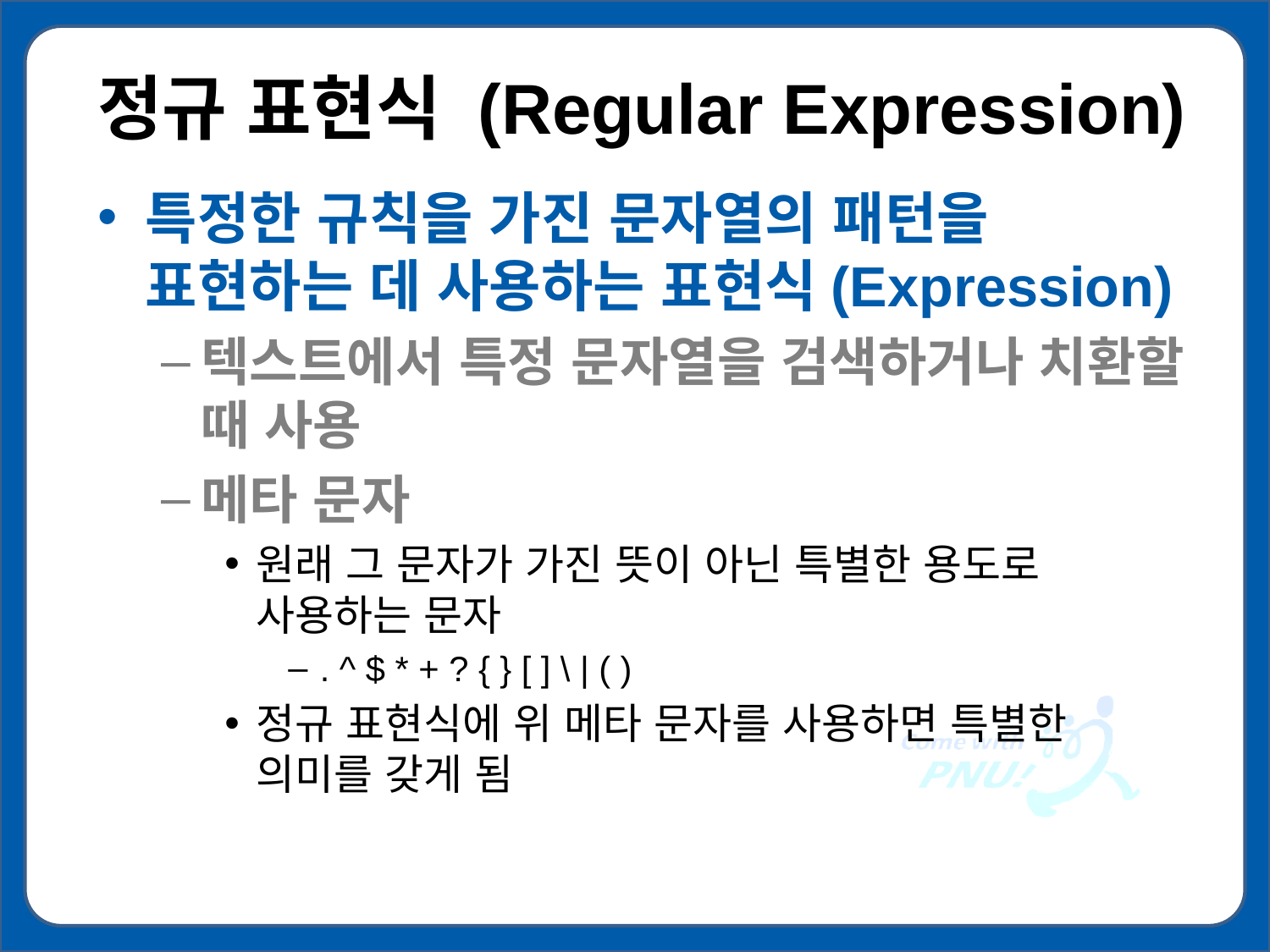

# 정규 표현식 (Regular Expression)
특정한 규칙을 가진 문자열의 패턴을 표현하는 데 사용하는 표현식(Expression)
텍스트에서 특정 문자열을 검색하거나 치환할 때 사용
메타 문자
원래 그 문자가 가진 뜻이 아닌 특별한 용도로 사용하는 문자
. ^ $ * + ? { } [ ] \ | ( )
정규 표현식에 위 메타 문자를 사용하면 특별한 의미를 갖게 됨